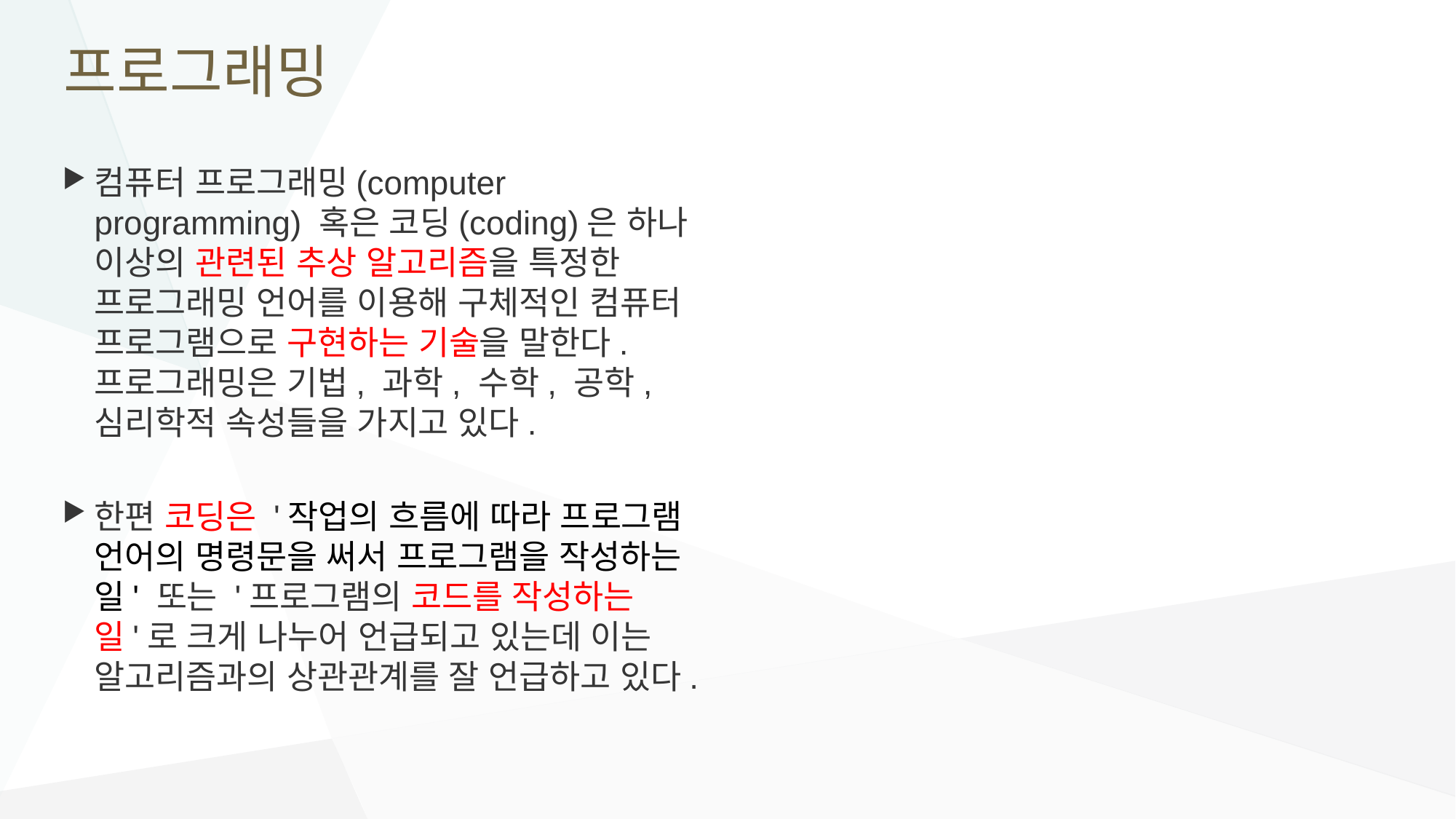

# 프로그래밍

컴퓨터 프로그래밍(computer programming) 혹은 코딩(coding)은 하나 이상의 관련된 추상 알고리즘을 특정한 프로그래밍 언어를 이용해 구체적인 컴퓨터 프로그램으로 구현하는 기술을 말한다. 프로그래밍은 기법, 과학, 수학, 공학, 심리학적 속성들을 가지고 있다.

한편 코딩은 '작업의 흐름에 따라 프로그램 언어의 명령문을 써서 프로그램을 작성하는 일' 또는 '프로그램의 코드를 작성하는 일'로 크게 나누어 언급되고 있는데 이는 알고리즘과의 상관관계를 잘 언급하고 있다.